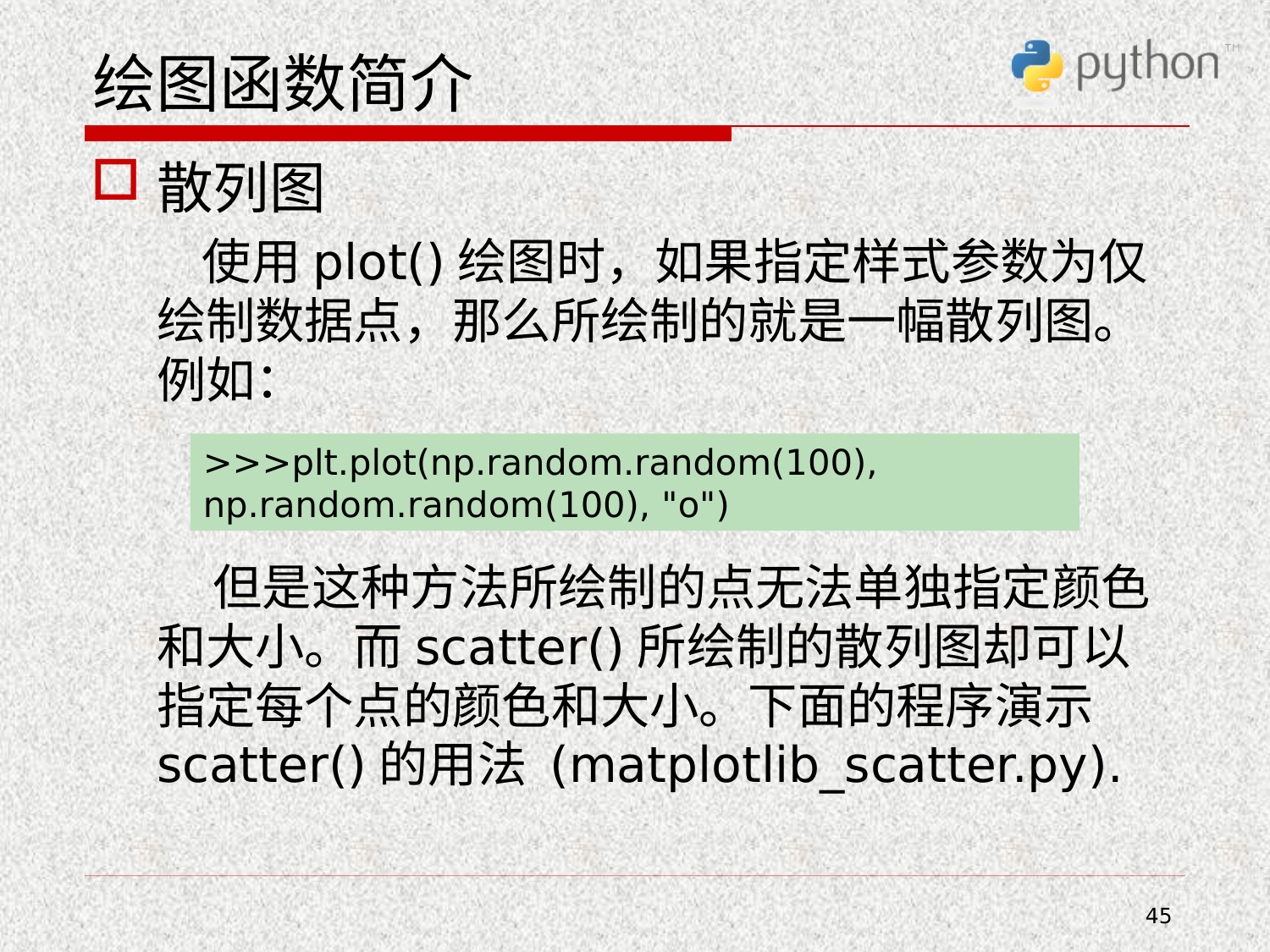

# 绘图函数简介
散列图
         使用plot()绘图时，如果指定样式参数为仅绘制数据点，那么所绘制的就是一幅散列图。 例如：

          但是这种方法所绘制的点无法单独指定颜色和大小。而scatter()所绘制的散列图却可以指定每个点的颜色和大小。下面的程序演示scatter()的用法 (matplotlib_scatter.py).

>>>plt.plot(np.random.random(100), np.random.random(100), "o")
45